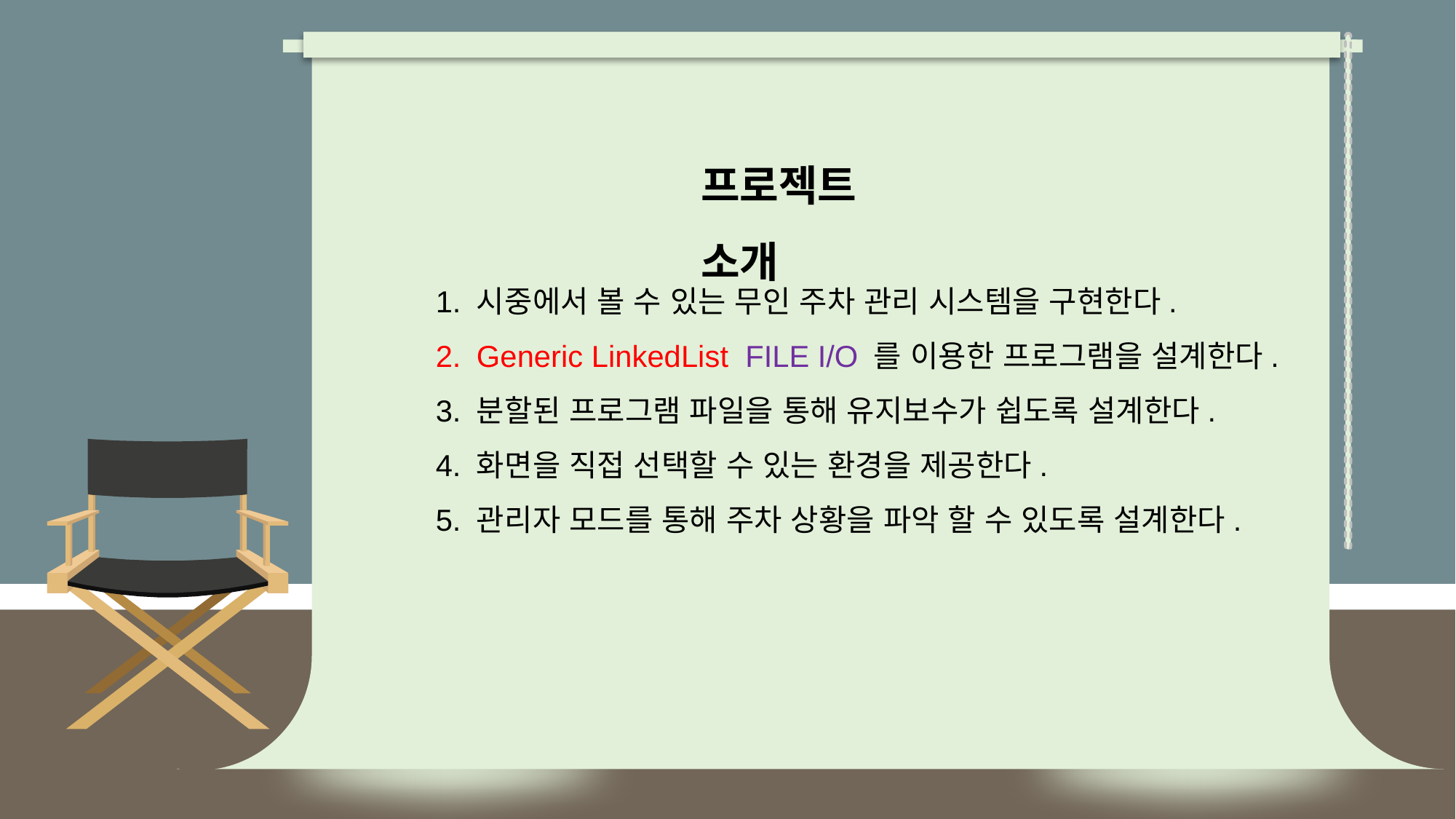

프로젝트 소개
시중에서 볼 수 있는 무인 주차 관리 시스템을 구현한다.
Generic LinkedList  FILE I/O 를 이용한 프로그램을 설계한다.
분할된 프로그램 파일을 통해 유지보수가 쉽도록 설계한다.
화면을 직접 선택할 수 있는 환경을 제공한다.
관리자 모드를 통해 주차 상황을 파악 할 수 있도록 설계한다.